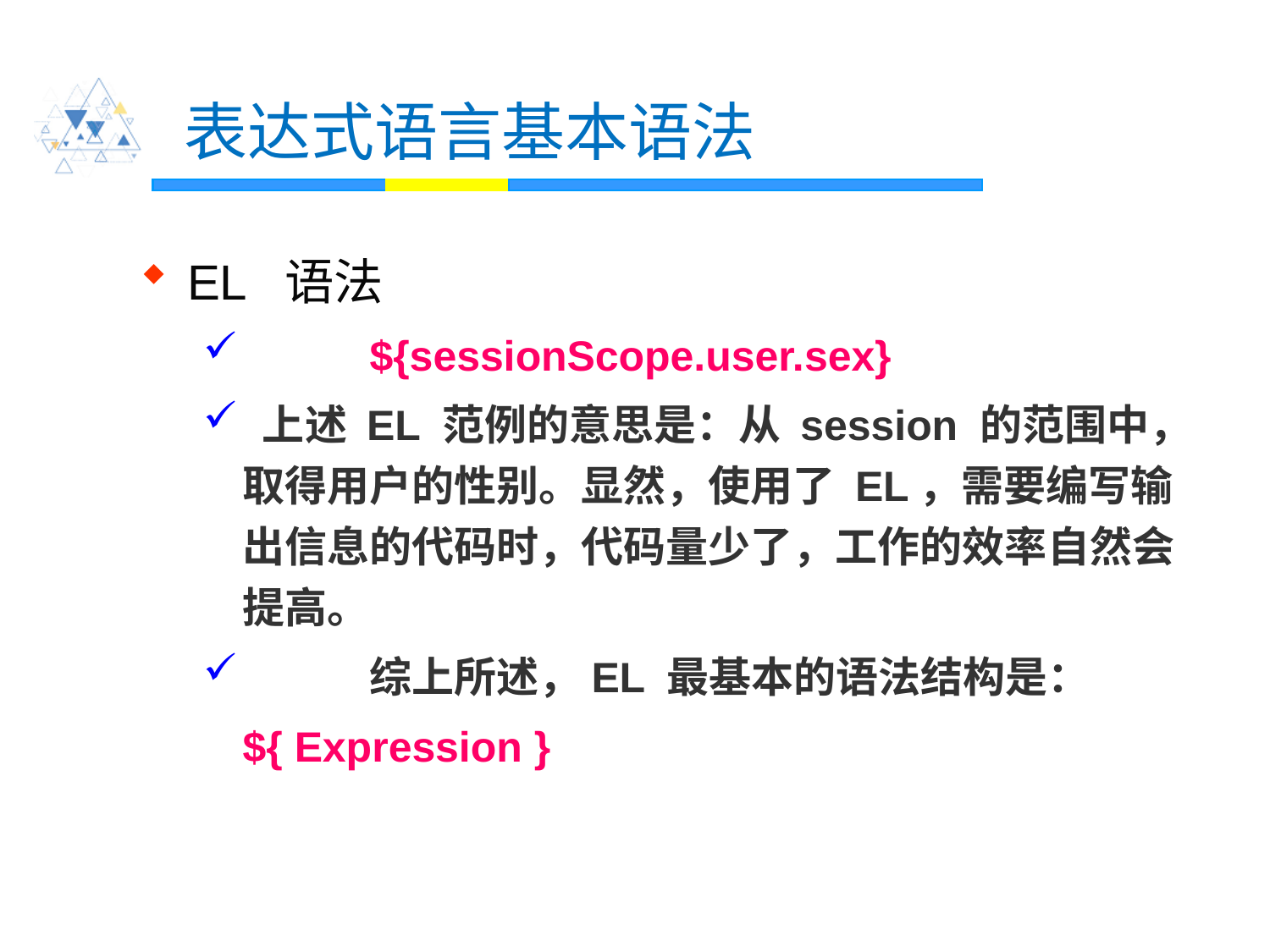

# 表达式语言基本语法
EL  语法
 	${sessionScope.user.sex}
 上述 EL 范例的意思是：从 session 的范围中，取得用户的性别。显然，使用了 EL，需要编写输出信息的代码时，代码量少了，工作的效率自然会提高。
	综上所述，EL 最基本的语法结构是：
	${ Expression }